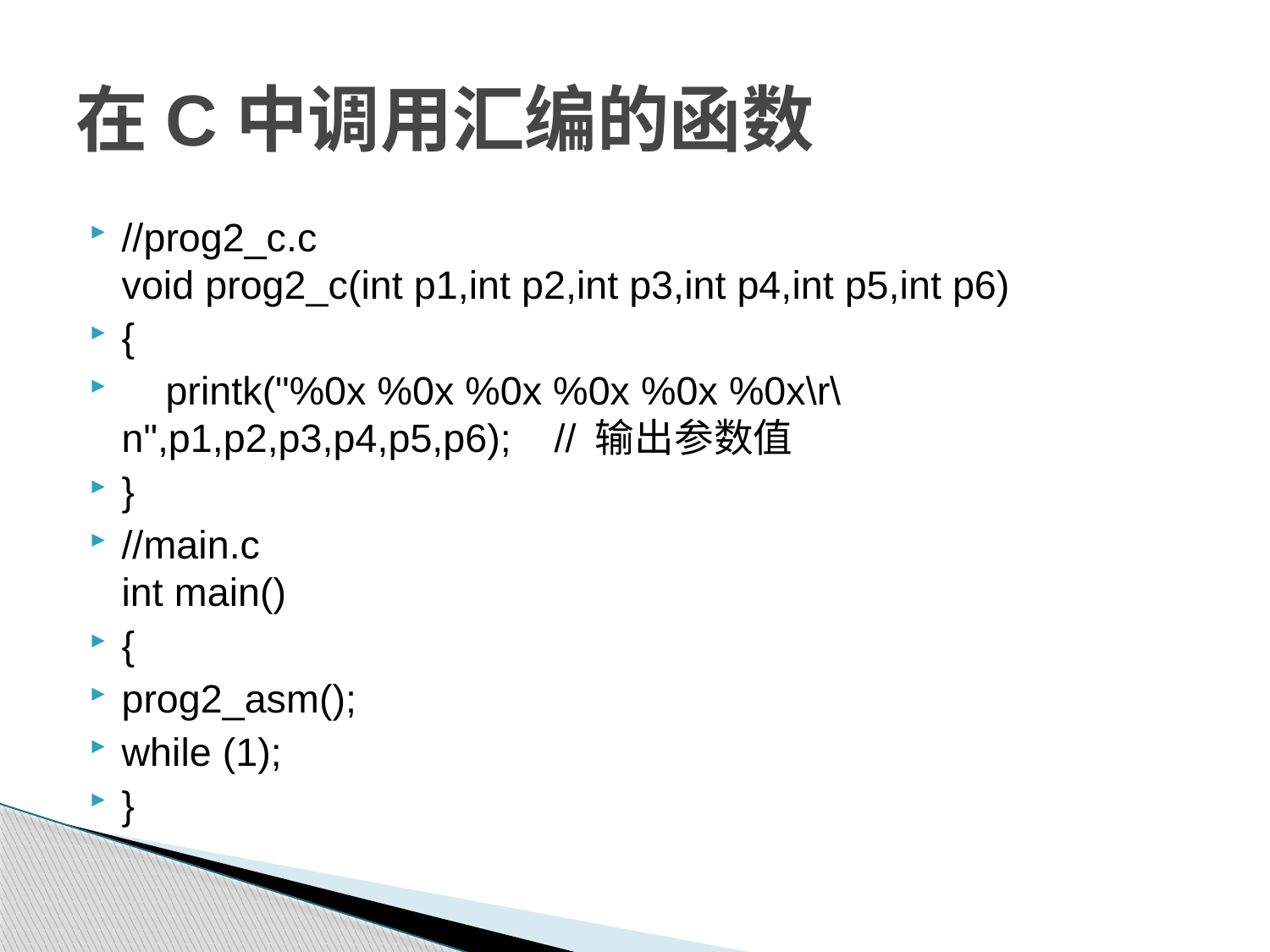

# 在C中调用汇编的函数
//prog2_c.c
void prog2_c(int p1,int p2,int p3,int p4,int p5,int p6)
{
    printk("%0x %0x %0x %0x %0x %0x\r\n",p1,p2,p3,p4,p5,p6);	 // 输出参数值
}
//main.c
int main()
{
prog2_asm();
while (1);
}